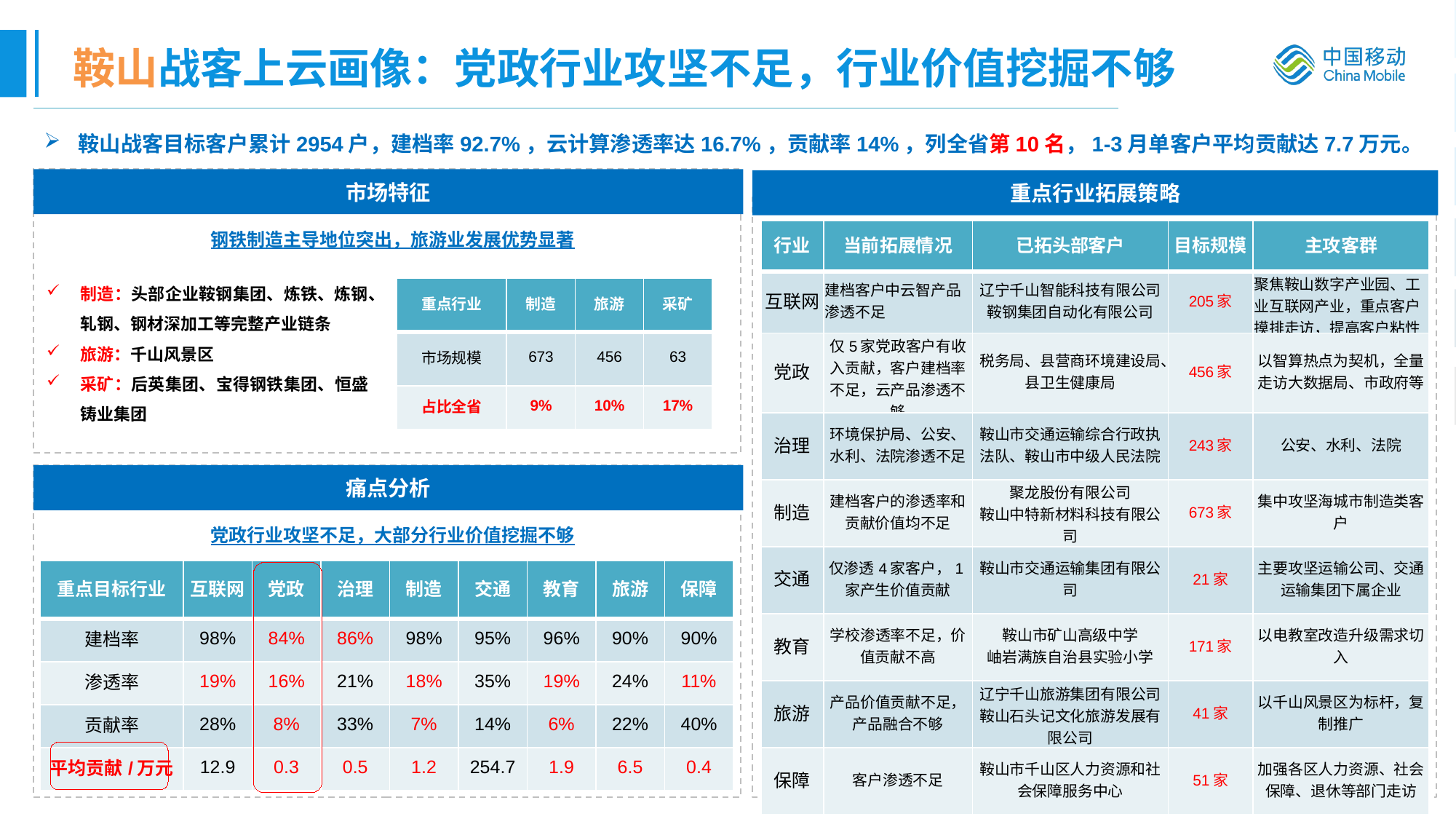

# 鞍山战客上云画像：党政行业攻坚不足，行业价值挖掘不够

鞍山战客目标客户累计2954户，建档率92.7%，云计算渗透率达16.7%，贡献率14%，列全省第10名，1-3月单客户平均贡献达7.7万元。
市场特征

重点行业拓展策略

| 行业 | 当前拓展情况 | 已拓头部客户 | 目标规模 | 主攻客群 |
| --- | --- | --- | --- | --- |
| 互联网 | 建档客户中云智产品渗透不足 | 辽宁千山智能科技有限公司 鞍钢集团自动化有限公司 | 205家 | 聚焦鞍山数字产业园、工业互联网产业，重点客户摸排走访，提高客户粘性 |
| 党政 | 仅5家党政客户有收入贡献，客户建档率不足，云产品渗透不够 | 税务局、县营商环境建设局、县卫生健康局 | 456家 | 以智算热点为契机，全量走访大数据局、市政府等 |
| 治理 | 环境保护局、公安、水利、法院渗透不足 | 鞍山市交通运输综合行政执法队、鞍山市中级人民法院 | 243家 | 公安、水利、法院 |
| 制造 | 建档客户的渗透率和贡献价值均不足 | 聚龙股份有限公司 鞍山中特新材料科技有限公司 | 673家 | 集中攻坚海城市制造类客户 |
| 交通 | 仅渗透4家客户，1家产生价值贡献 | 鞍山市交通运输集团有限公司 | 21家 | 主要攻坚运输公司、交通运输集团下属企业 |
| 教育 | 学校渗透率不足，价值贡献不高 | 鞍山市矿山高级中学 岫岩满族自治县实验小学 | 171家 | 以电教室改造升级需求切入 |
| 旅游 | 产品价值贡献不足，产品融合不够 | 辽宁千山旅游集团有限公司 鞍山石头记文化旅游发展有限公司 | 41家 | 以千山风景区为标杆，复制推广 |
| 保障 | 客户渗透不足 | 鞍山市千山区人力资源和社会保障服务中心 | 51家 | 加强各区人力资源、社会保障、退休等部门走访 |
钢铁制造主导地位突出，旅游业发展优势显著
制造：头部企业鞍钢集团、炼铁、炼钢、轧钢、钢材深加工等完整产业链条
旅游：千山风景区
采矿：后英集团、宝得钢铁集团、恒盛铸业集团
| 重点行业 | 制造 | 旅游 | 采矿 |
| --- | --- | --- | --- |
| 市场规模 | 673 | 456 | 63 |
| 占比全省 | 9% | 10% | 17% |
痛点分析

党政行业攻坚不足，大部分行业价值挖掘不够
| 重点目标行业 | 互联网 | 党政 | 治理 | 制造 | 交通 | 教育 | 旅游 | 保障 |
| --- | --- | --- | --- | --- | --- | --- | --- | --- |
| 建档率 | 98% | 84% | 86% | 98% | 95% | 96% | 90% | 90% |
| 渗透率 | 19% | 16% | 21% | 18% | 35% | 19% | 24% | 11% |
| 贡献率 | 28% | 8% | 33% | 7% | 14% | 6% | 22% | 40% |
| 平均贡献/万元 | 12.9 | 0.3 | 0.5 | 1.2 | 254.7 | 1.9 | 6.5 | 0.4 |